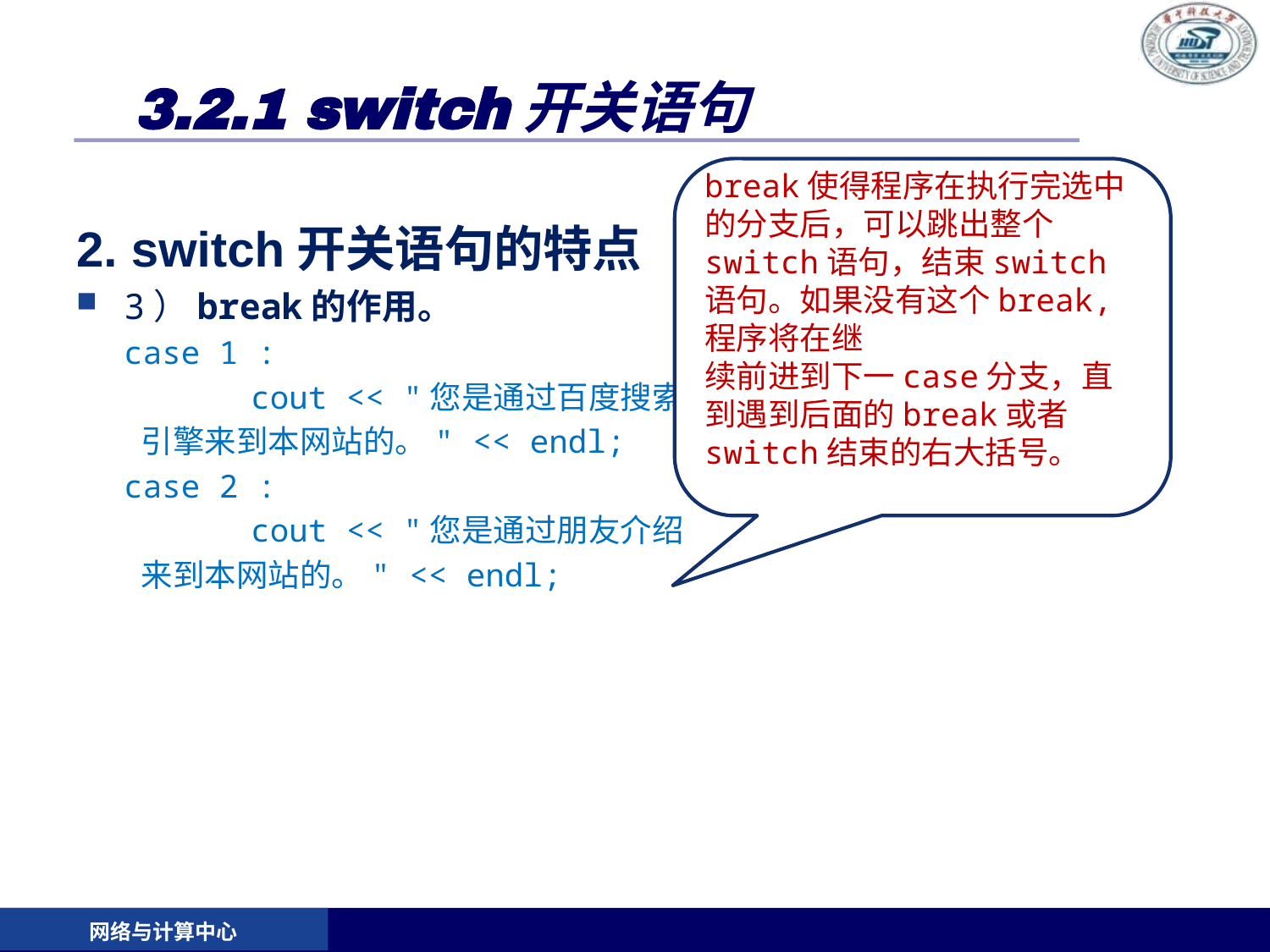

# 3.2.1 switch开关语句
break使得程序在执行完选中的分支后，可以跳出整个switch语句，结束switch语句。如果没有这个break,程序将在继
续前进到下一case分支，直到遇到后面的break或者switch结束的右大括号。

2. switch开关语句的特点
3）break的作用。
	case 1 :
		cout << "您是通过百度搜索
        引擎来到本网站的。" << endl;
	case 2 :
		cout << "您是通过朋友介绍
        来到本网站的。" << endl;

网络与计算中心